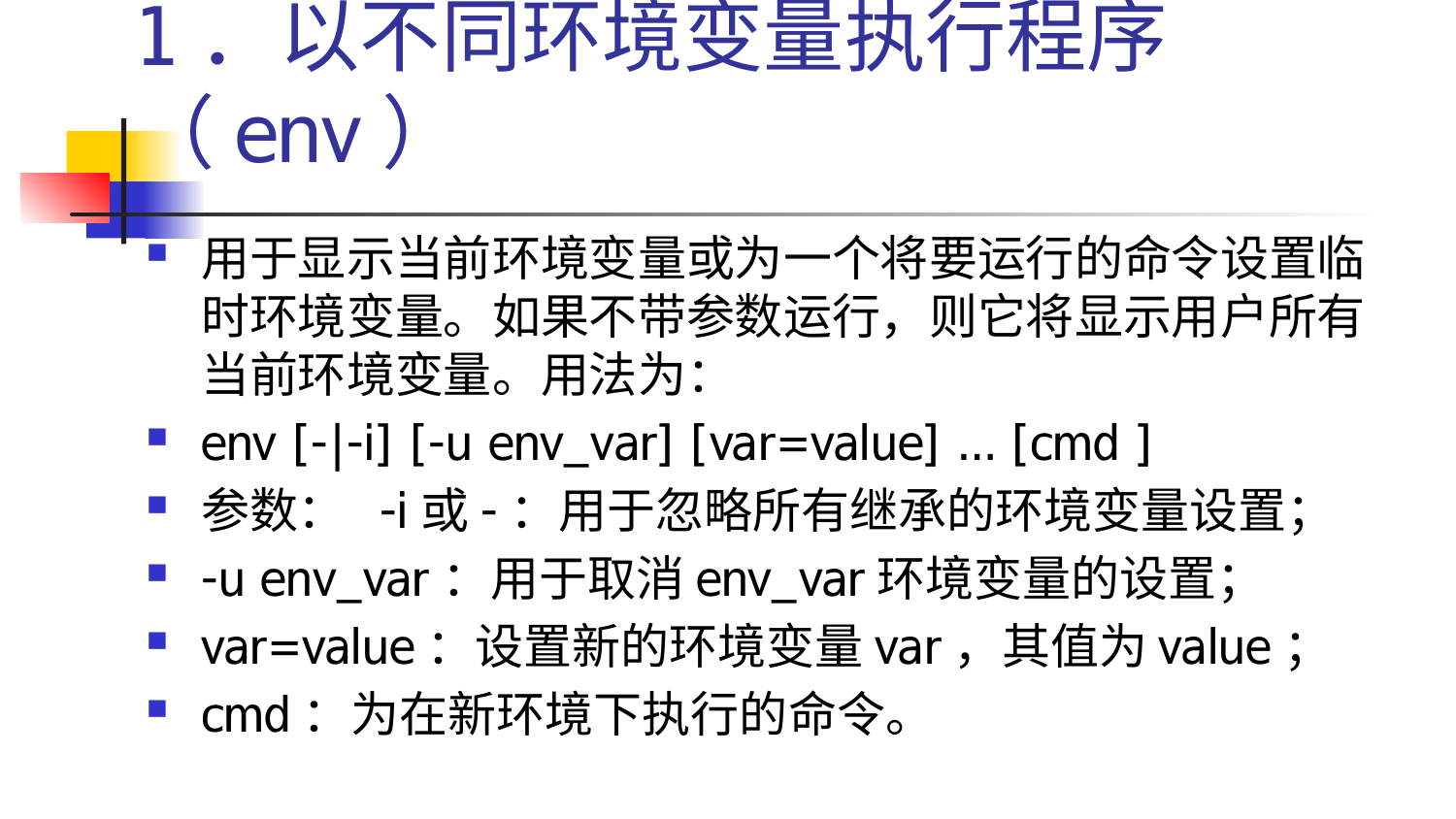

# 1．以不同环境变量执行程序（env）
用于显示当前环境变量或为一个将要运行的命令设置临时环境变量。如果不带参数运行，则它将显示用户所有当前环境变量。用法为：
env [-|-i] [-u env_var] [var=value] … [cmd ]
参数：  -i或-：用于忽略所有继承的环境变量设置；
-u env_var：用于取消env_var环境变量的设置；
var=value：设置新的环境变量var，其值为value；
cmd：为在新环境下执行的命令。